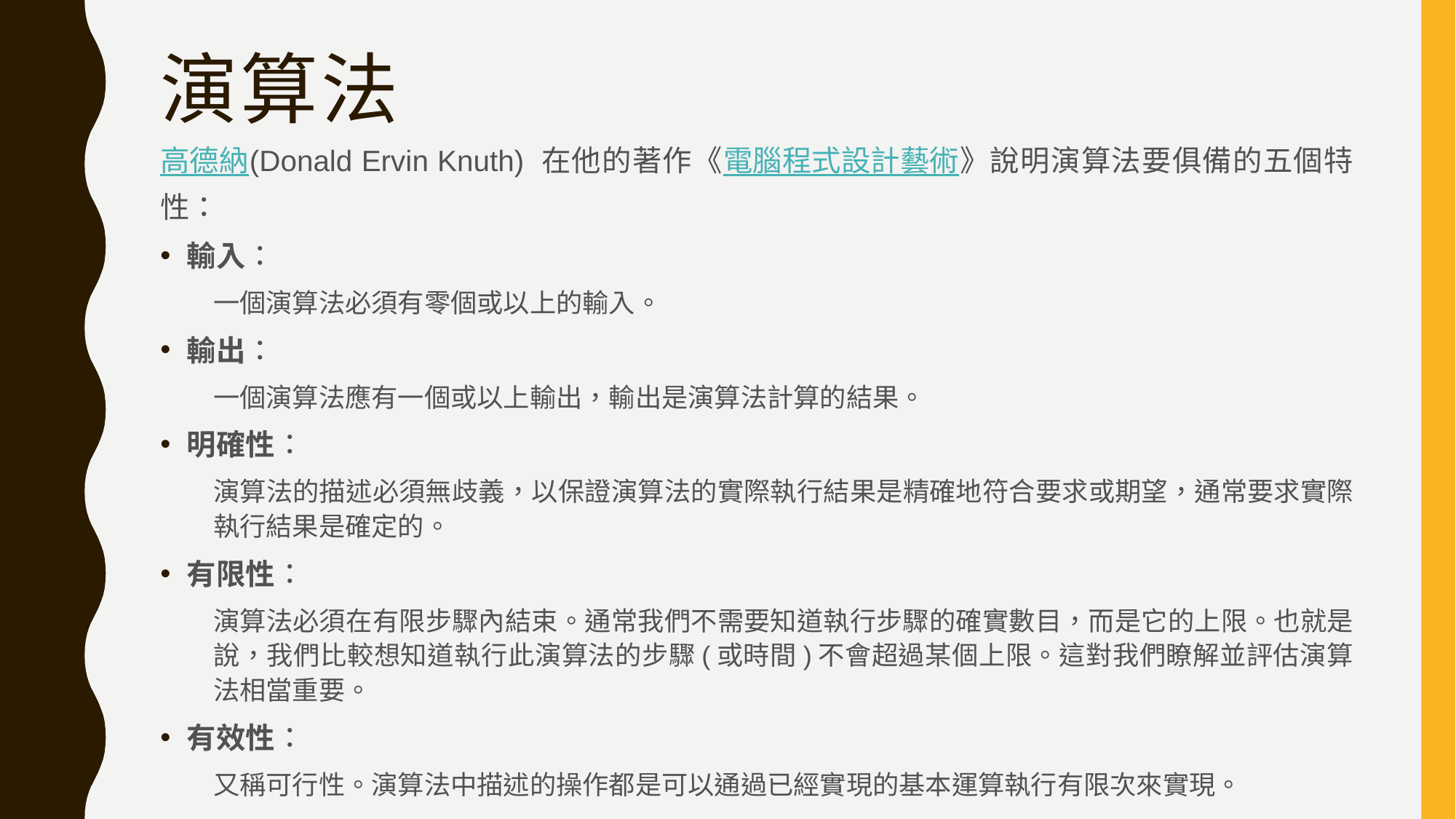

# 演算法
高德納(Donald Ervin Knuth) 在他的著作《電腦程式設計藝術》說明演算法要俱備的五個特性：
輸入：
一個演算法必須有零個或以上的輸入。
輸出：
一個演算法應有一個或以上輸出，輸出是演算法計算的結果。
明確性：
演算法的描述必須無歧義，以保證演算法的實際執行結果是精確地符合要求或期望，通常要求實際執行結果是確定的。
有限性：
演算法必須在有限步驟內結束。通常我們不需要知道執行步驟的確實數目，而是它的上限。也就是說，我們比較想知道執行此演算法的步驟(或時間)不會超過某個上限。這對我們瞭解並評估演算法相當重要。
有效性：
又稱可行性。演算法中描述的操作都是可以通過已經實現的基本運算執行有限次來實現。